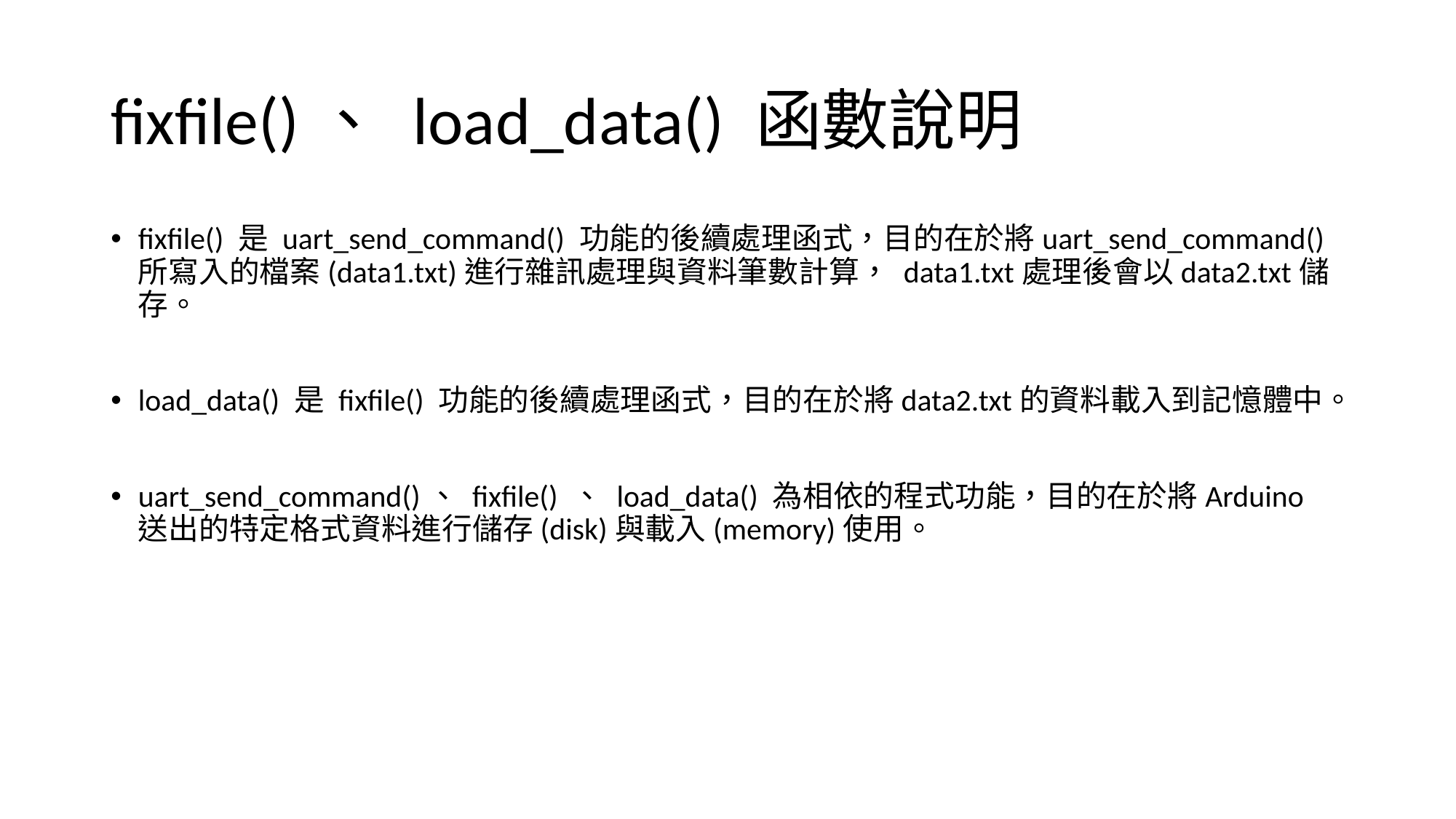

# fixfile()、 load_data() 函數說明
fixfile() 是 uart_send_command() 功能的後續處理函式，目的在於將uart_send_command() 所寫入的檔案(data1.txt)進行雜訊處理與資料筆數計算， data1.txt處理後會以data2.txt儲存。

load_data() 是 fixfile() 功能的後續處理函式，目的在於將data2.txt的資料載入到記憶體中。

uart_send_command()、 fixfile() 、 load_data() 為相依的程式功能，目的在於將Arduino 送出的特定格式資料進行儲存(disk)與載入(memory)使用。